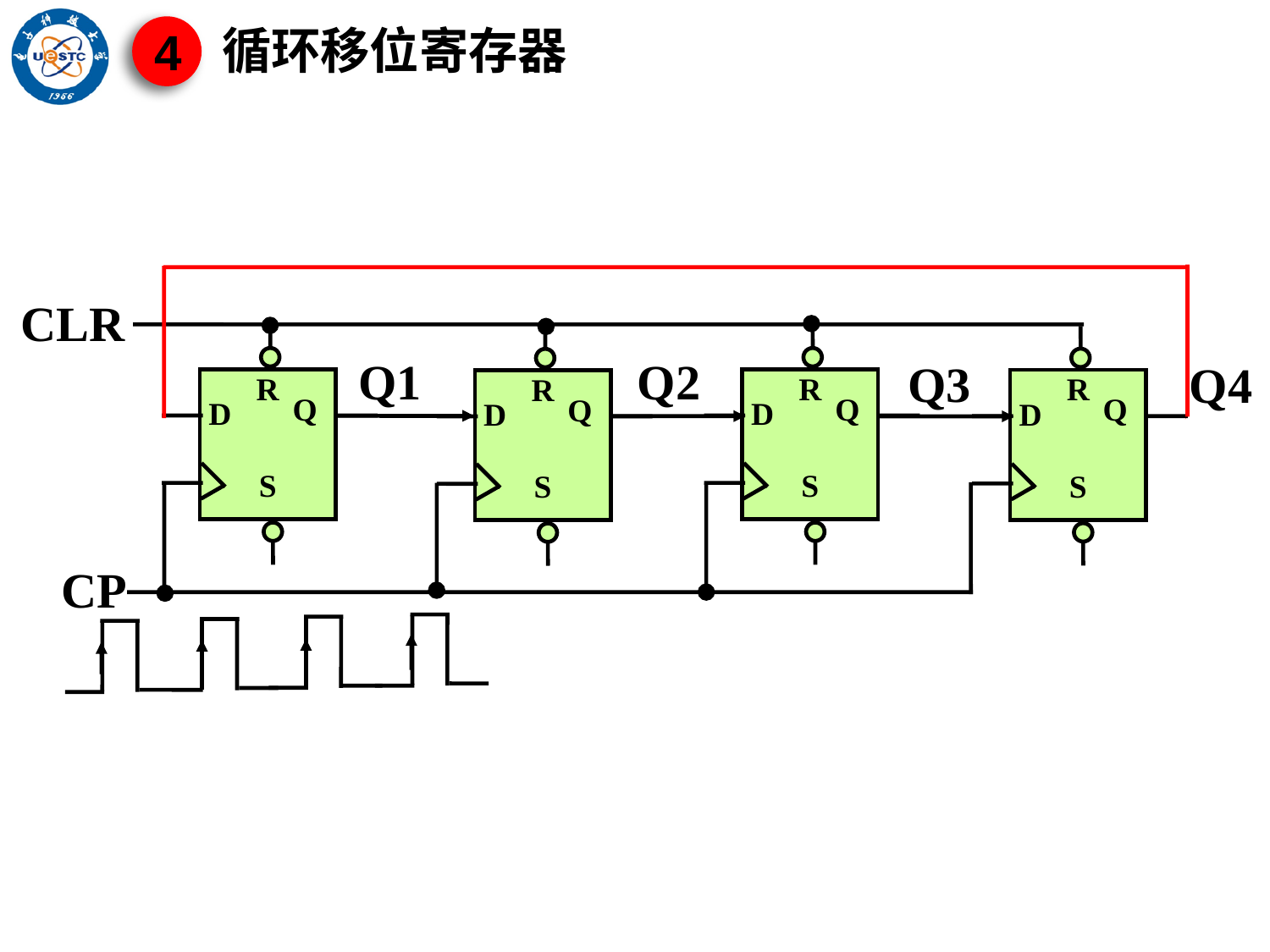

循环移位寄存器
4

CLR

R

Q
D

S

R

Q
D

S

R

Q
D

S

R

Q
D

S

Q1

Q2

Q3

Q4

CP